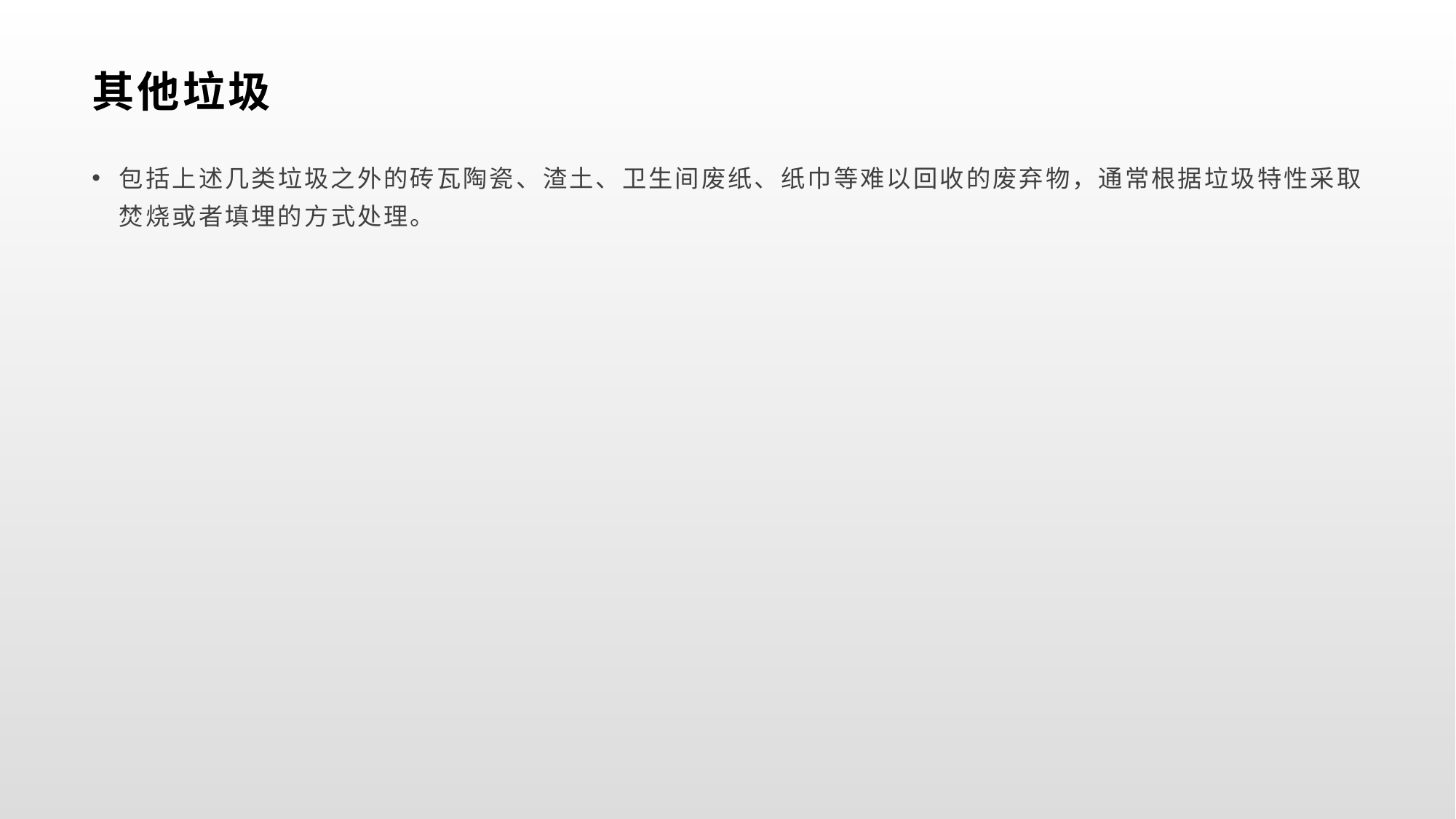

# 其他垃圾
包括上述几类垃圾之外的砖瓦陶瓷、渣土、卫生间废纸、纸巾等难以回收的废弃物，通常根据垃圾特性采取焚烧或者填埋的方式处理。